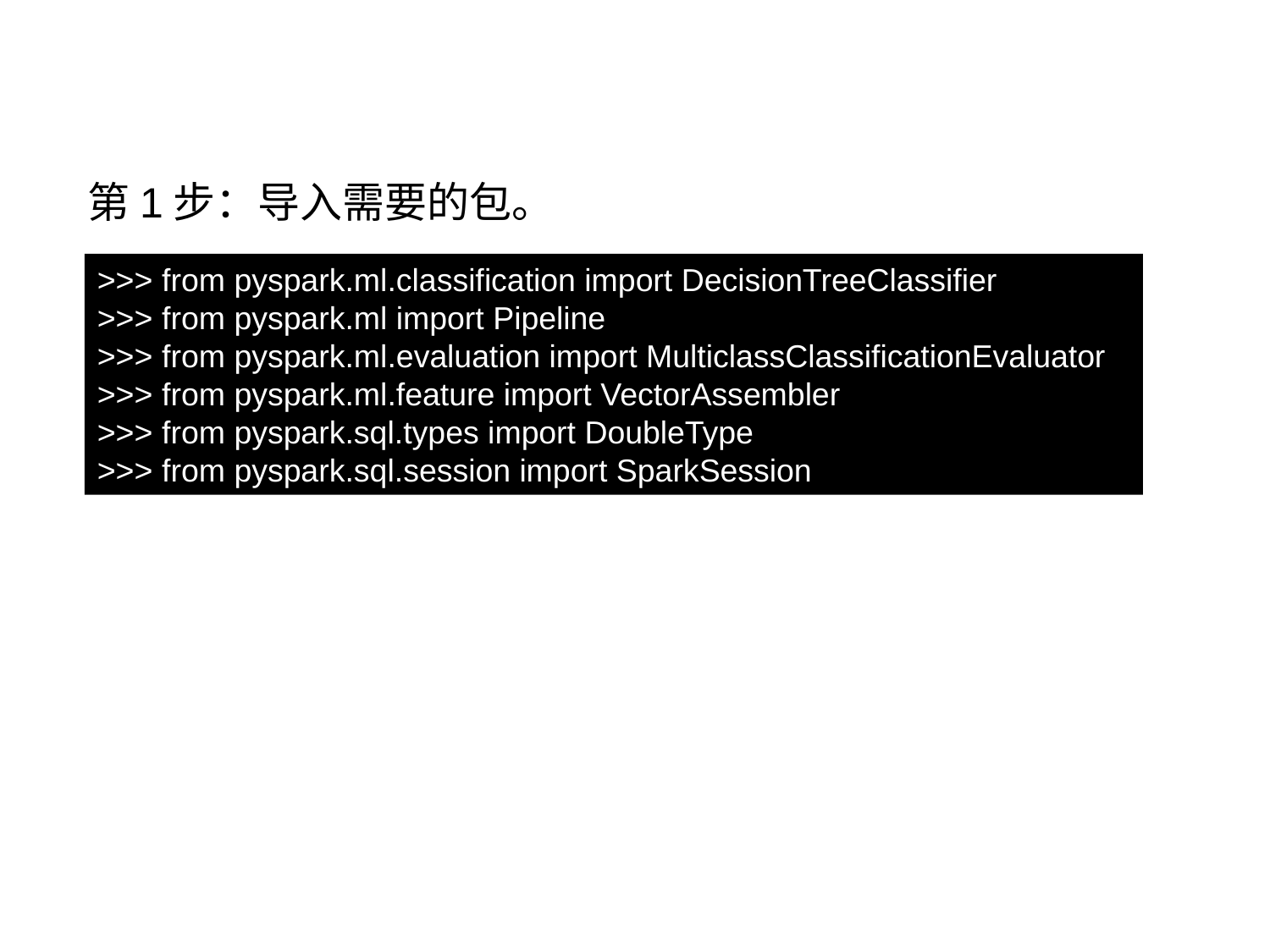

9.7.2 决策树分类算法
第1步：导入需要的包。
>>> from pyspark.ml.classification import DecisionTreeClassifier
>>> from pyspark.ml import Pipeline
>>> from pyspark.ml.evaluation import MulticlassClassificationEvaluator
>>> from pyspark.ml.feature import VectorAssembler
>>> from pyspark.sql.types import DoubleType
>>> from pyspark.sql.session import SparkSession